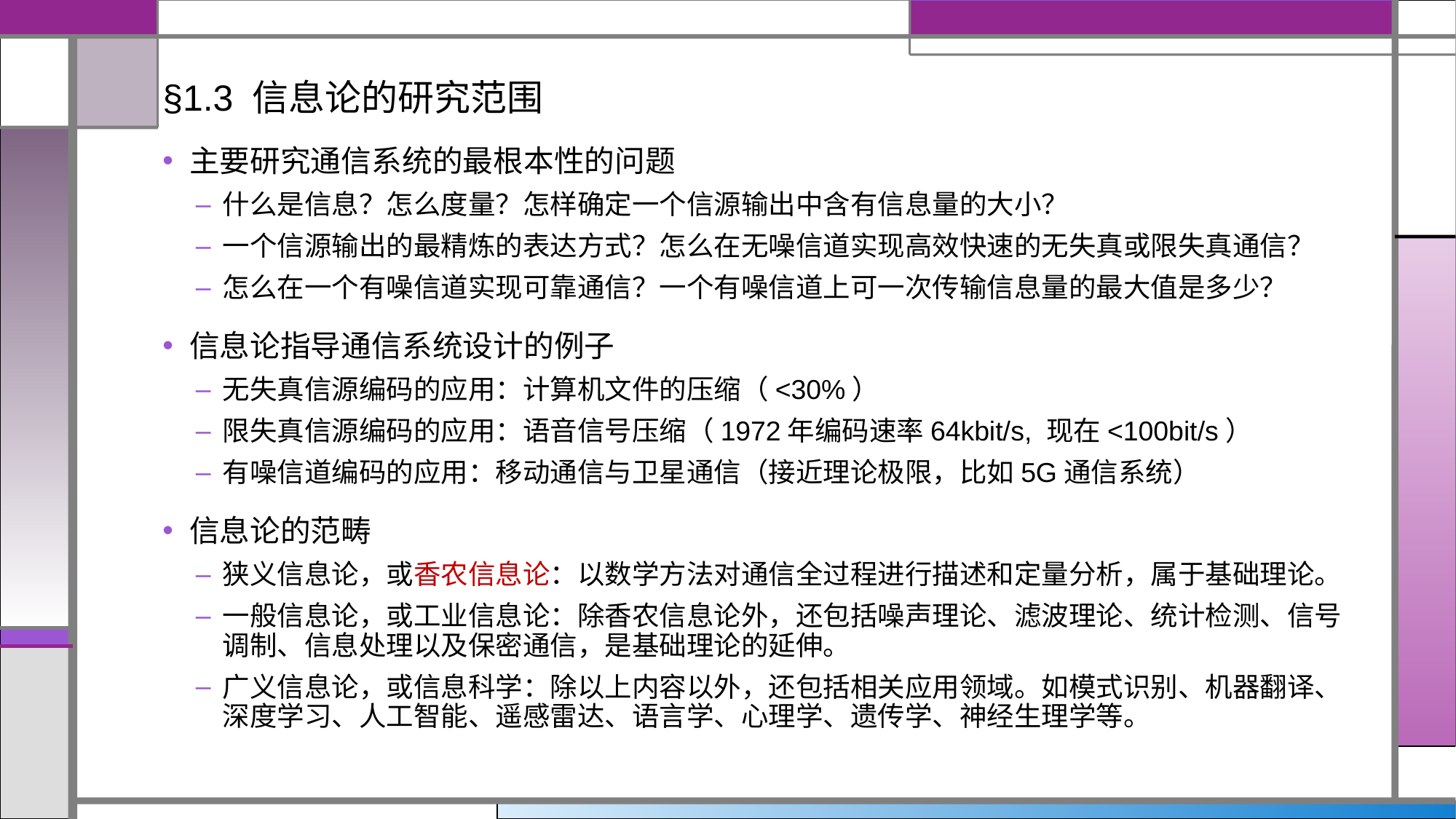

§1.3 信息论的研究范围
主要研究通信系统的最根本性的问题
什么是信息？怎么度量？怎样确定一个信源输出中含有信息量的大小？
一个信源输出的最精炼的表达方式？怎么在无噪信道实现高效快速的无失真或限失真通信？
怎么在一个有噪信道实现可靠通信？一个有噪信道上可一次传输信息量的最大值是多少？
信息论指导通信系统设计的例子
无失真信源编码的应用：计算机文件的压缩（<30%）
限失真信源编码的应用：语音信号压缩（1972年编码速率64kbit/s, 现在<100bit/s）
有噪信道编码的应用：移动通信与卫星通信（接近理论极限，比如5G通信系统）
信息论的范畴
狭义信息论，或香农信息论：以数学方法对通信全过程进行描述和定量分析，属于基础理论。
一般信息论，或工业信息论：除香农信息论外，还包括噪声理论、滤波理论、统计检测、信号调制、信息处理以及保密通信，是基础理论的延伸。
广义信息论，或信息科学：除以上内容以外，还包括相关应用领域。如模式识别、机器翻译、深度学习、人工智能、遥感雷达、语言学、心理学、遗传学、神经生理学等。